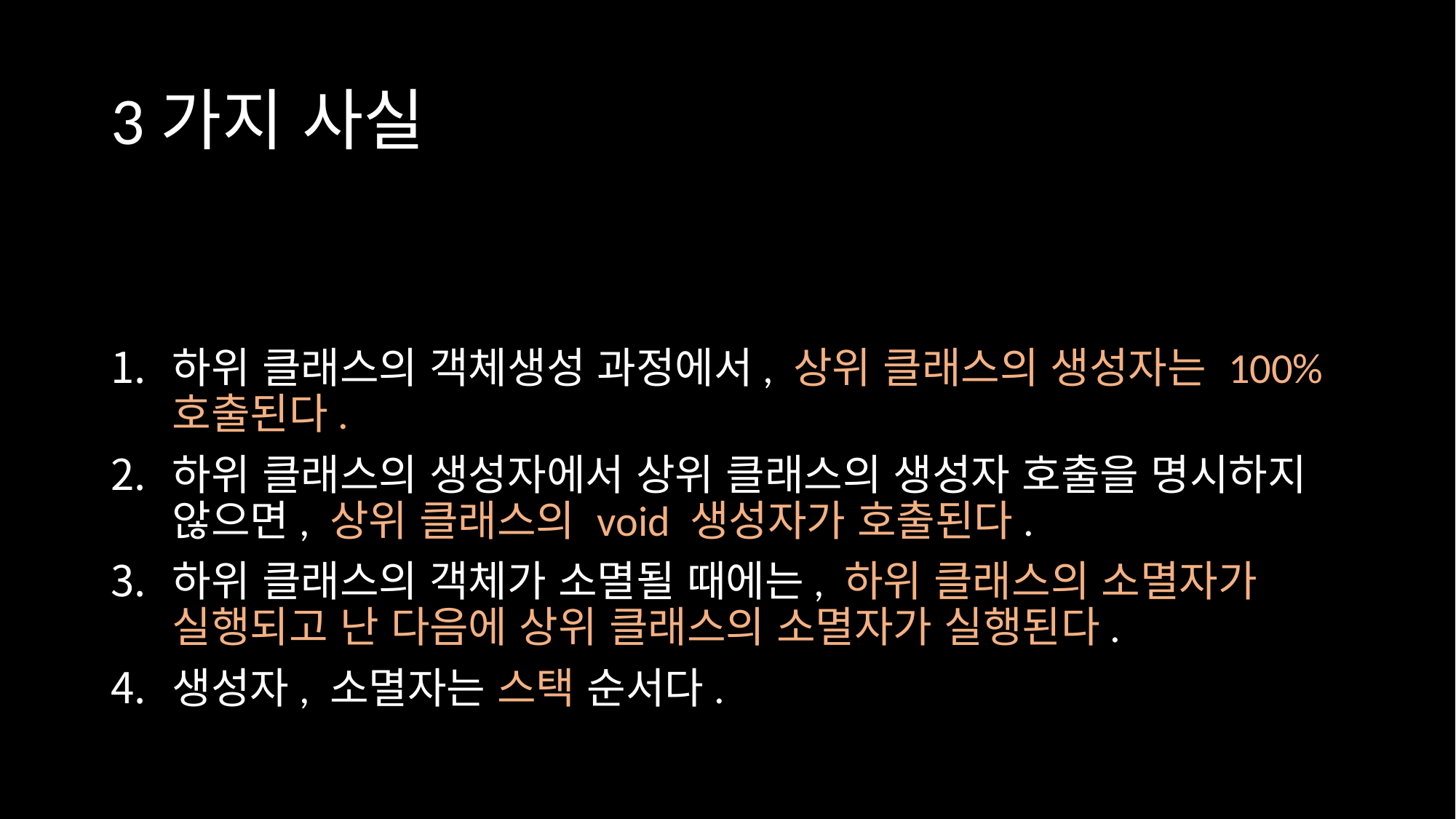

# 3가지 사실
하위 클래스의 객체생성 과정에서, 상위 클래스의 생성자는 100% 호출된다.
하위 클래스의 생성자에서 상위 클래스의 생성자 호출을 명시하지 않으면, 상위 클래스의 void 생성자가 호출된다.
하위 클래스의 객체가 소멸될 때에는, 하위 클래스의 소멸자가 실행되고 난 다음에 상위 클래스의 소멸자가 실행된다.
생성자, 소멸자는 스택 순서다.